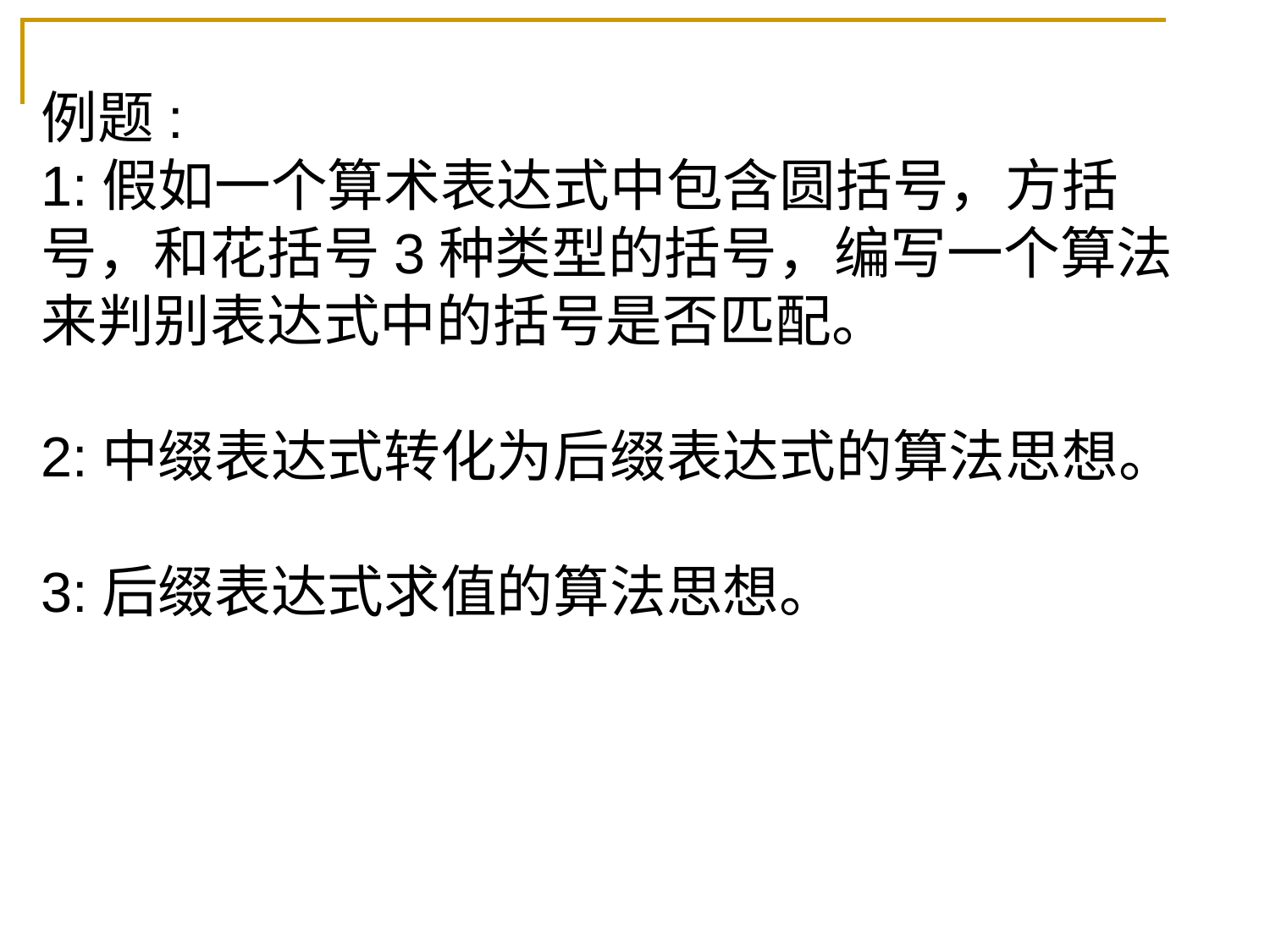

例题:
1:假如一个算术表达式中包含圆括号，方括号，和花括号3种类型的括号，编写一个算法来判别表达式中的括号是否匹配。

2:中缀表达式转化为后缀表达式的算法思想。

3:后缀表达式求值的算法思想。